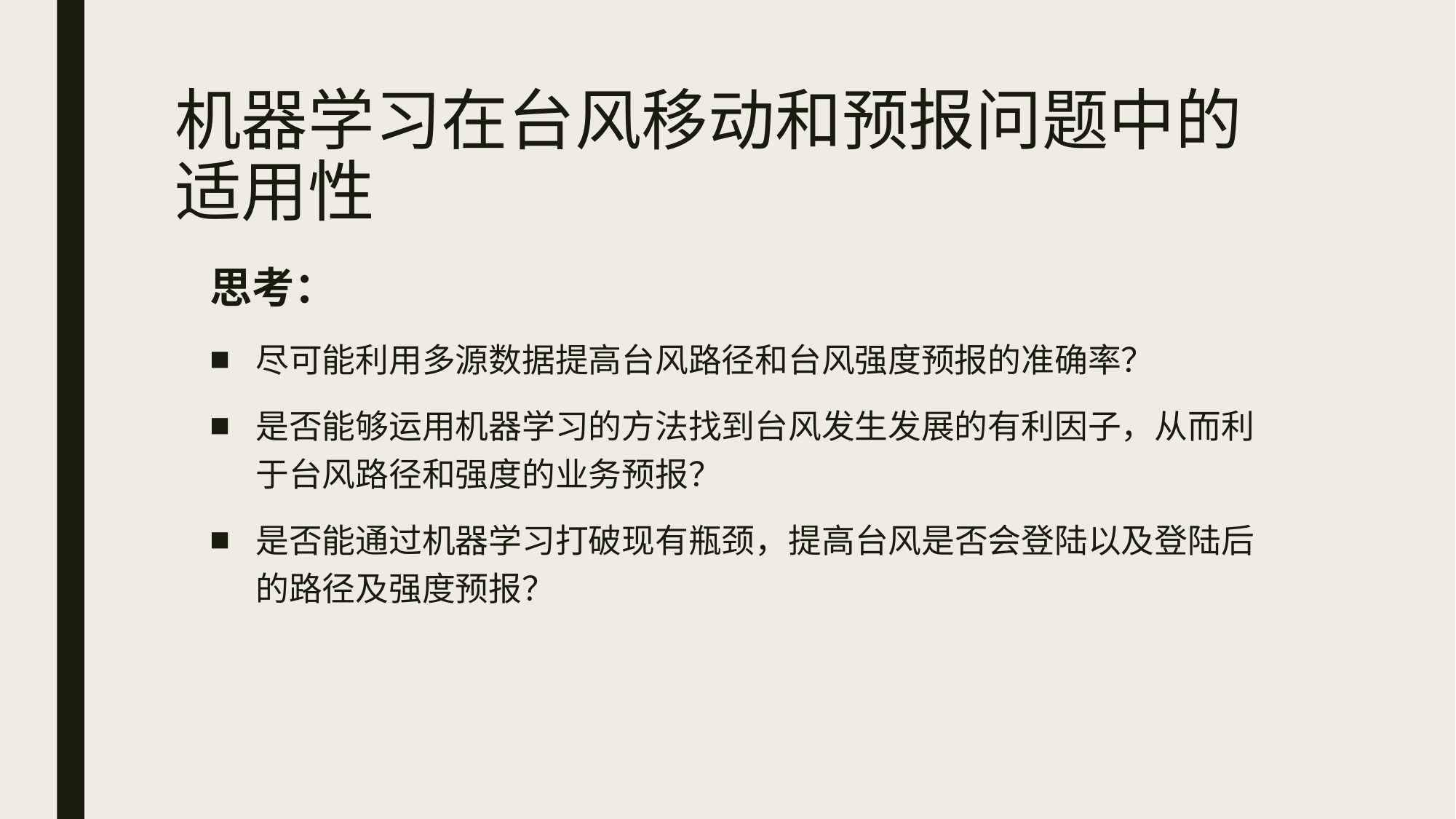

# 机器学习在台风移动和预报问题中的适用性
思考：
尽可能利用多源数据提高台风路径和台风强度预报的准确率？
是否能够运用机器学习的方法找到台风发生发展的有利因子，从而利于台风路径和强度的业务预报？
是否能通过机器学习打破现有瓶颈，提高台风是否会登陆以及登陆后的路径及强度预报？